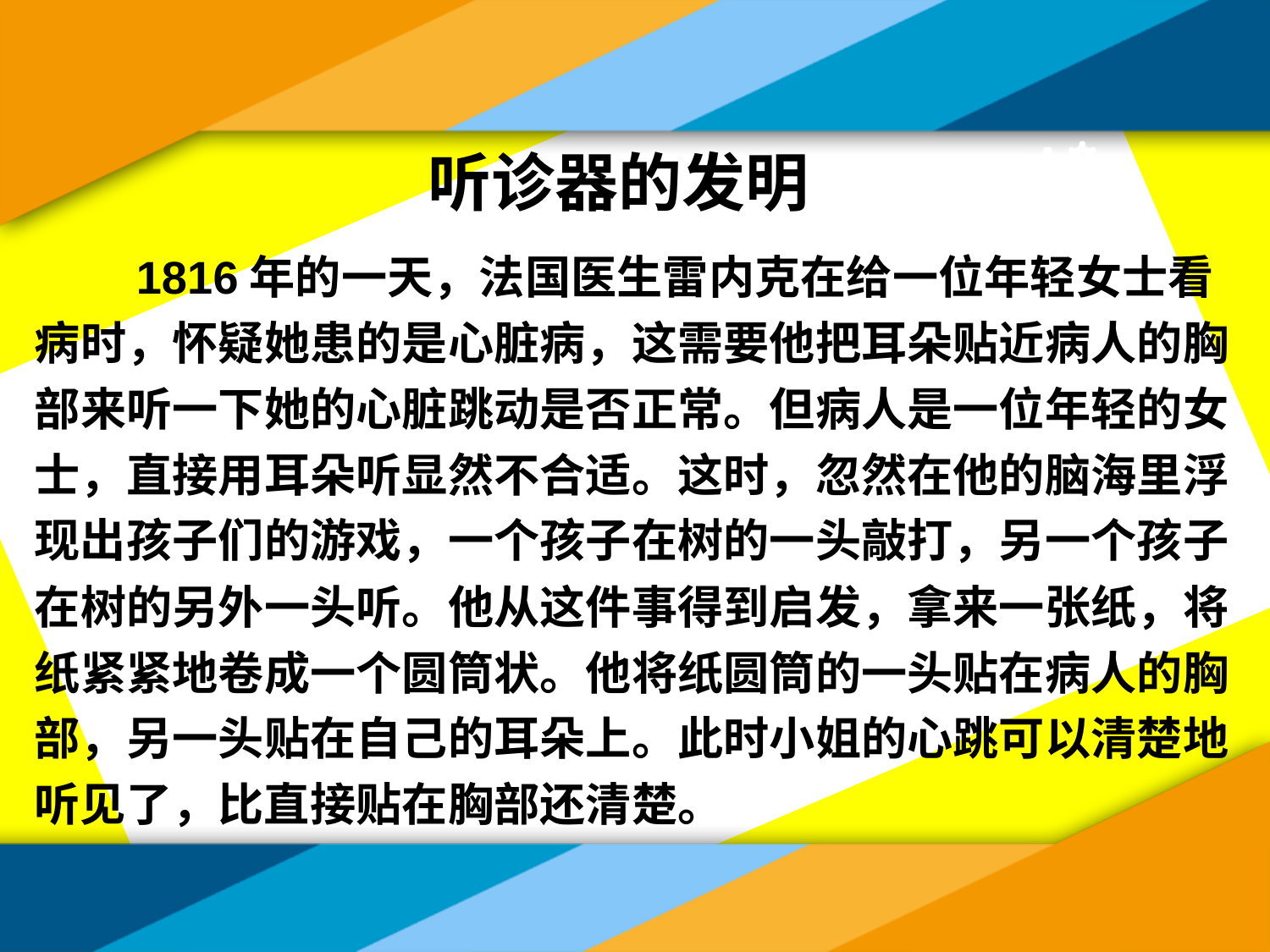

听诊器的发明

        1816年的一天，法国医生雷内克在给一位年轻女士看病时，怀疑她患的是心脏病，这需要他把耳朵贴近病人的胸部来听一下她的心脏跳动是否正常。但病人是一位年轻的女士，直接用耳朵听显然不合适。这时，忽然在他的脑海里浮现出孩子们的游戏，一个孩子在树的一头敲打，另一个孩子在树的另外一头听。他从这件事得到启发，拿来一张纸，将纸紧紧地卷成一个圆筒状。他将纸圆筒的一头贴在病人的胸部，另一头贴在自己的耳朵上。此时小姐的心跳可以清楚地听见了，比直接贴在胸部还清楚。